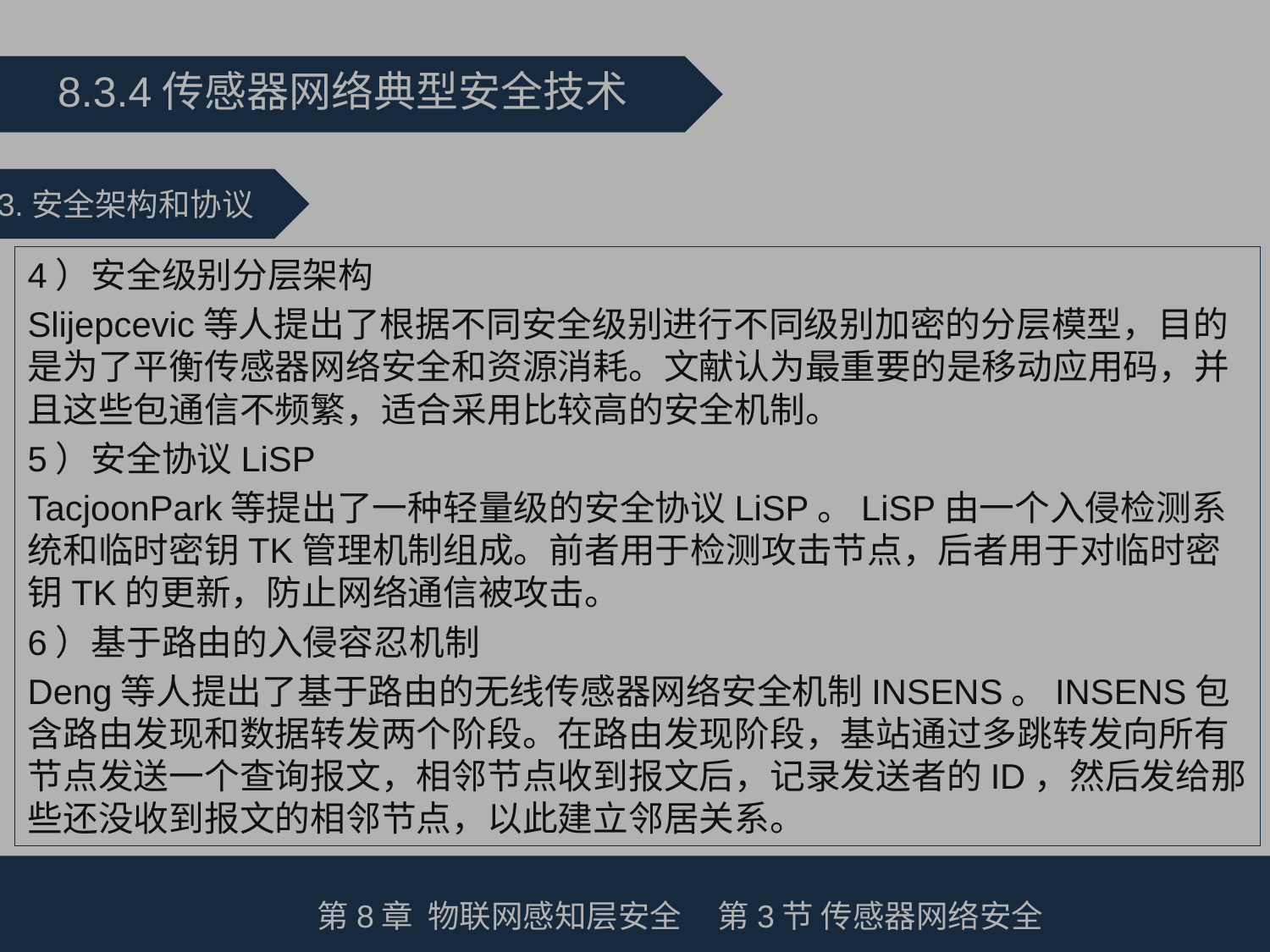

8.3.4传感器网络典型安全技术
3.安全架构和协议
4）安全级别分层架构
Slijepcevic等人提出了根据不同安全级别进行不同级别加密的分层模型，目的是为了平衡传感器网络安全和资源消耗。文献认为最重要的是移动应用码，并且这些包通信不频繁，适合采用比较高的安全机制。
5）安全协议LiSP
TacjoonPark等提出了一种轻量级的安全协议LiSP。LiSP由一个入侵检测系统和临时密钥TK管理机制组成。前者用于检测攻击节点，后者用于对临时密钥TK的更新，防止网络通信被攻击。
6）基于路由的入侵容忍机制
Deng等人提出了基于路由的无线传感器网络安全机制INSENS。INSENS包含路由发现和数据转发两个阶段。在路由发现阶段，基站通过多跳转发向所有节点发送一个查询报文，相邻节点收到报文后，记录发送者的ID，然后发给那些还没收到报文的相邻节点，以此建立邻居关系。

第8章  物联网感知层安全     第3节 传感器网络安全